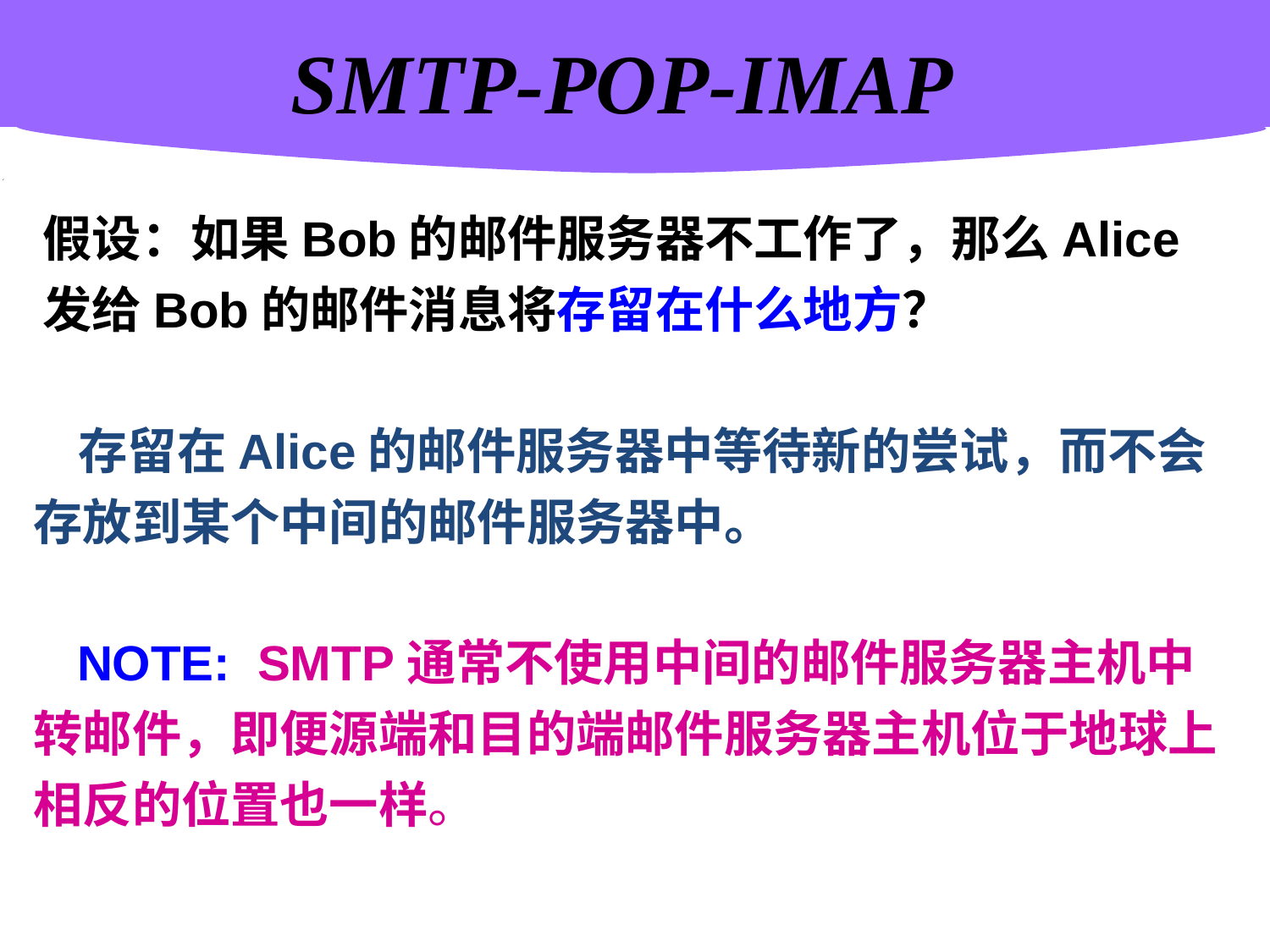

计算机网络概述
SMTP-POP-IMAP

假设：如果Bob的邮件服务器不工作了，那么Alice发给Bob的邮件消息将存留在什么地方？
   存留在Alice的邮件服务器中等待新的尝试，而不会存放到某个中间的邮件服务器中。
  NOTE:  SMTP通常不使用中间的邮件服务器主机中转邮件，即便源端和目的端邮件服务器主机位于地球上相反的位置也一样。